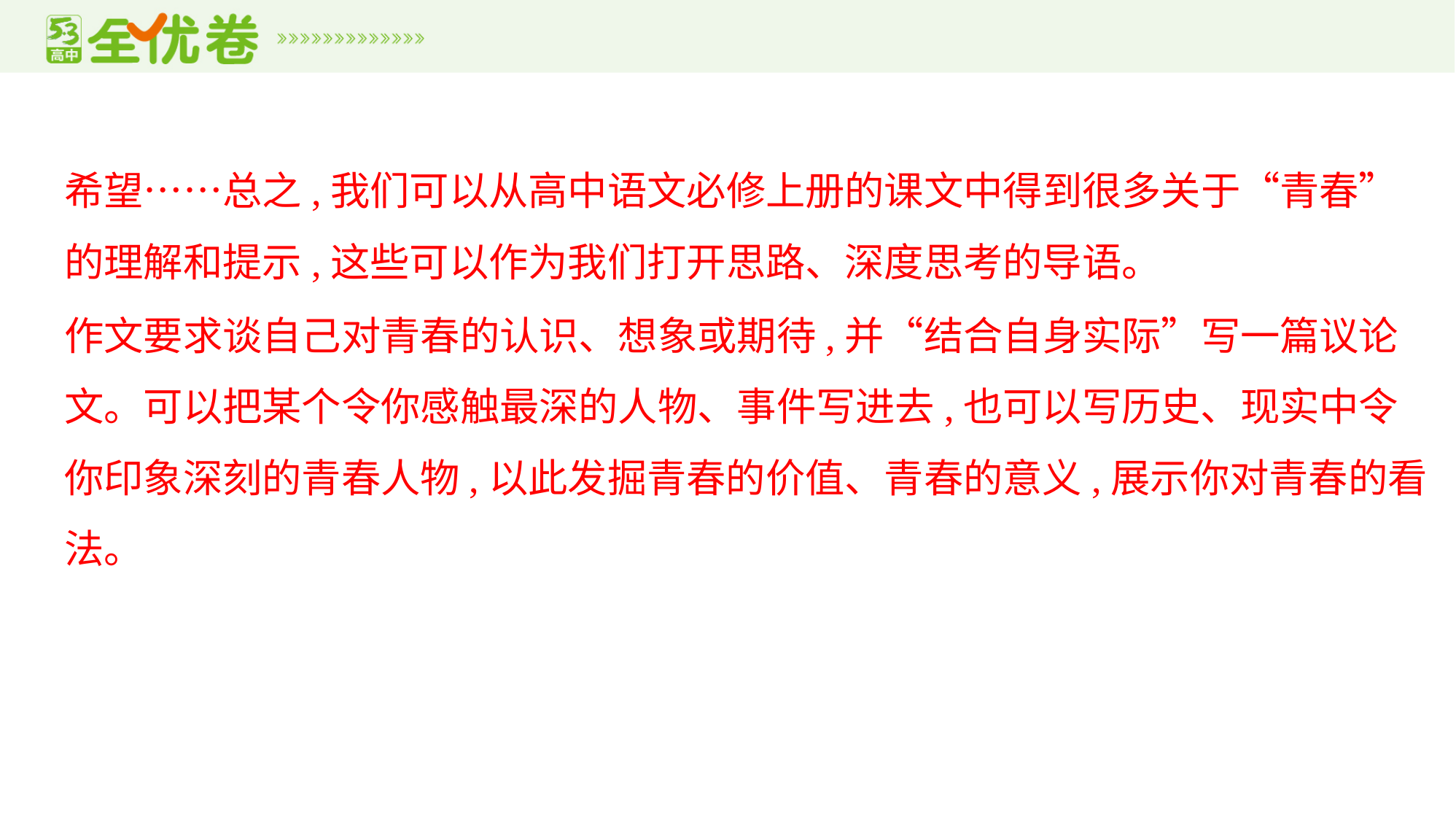

希望……总之,我们可以从高中语文必修上册的课文中得到很多关于“青春”
的理解和提示,这些可以作为我们打开思路、深度思考的导语。
作文要求谈自己对青春的认识、想象或期待,并“结合自身实际”写一篇议论
文。可以把某个令你感触最深的人物、事件写进去,也可以写历史、现实中令
你印象深刻的青春人物,以此发掘青春的价值、青春的意义,展示你对青春的看
法。